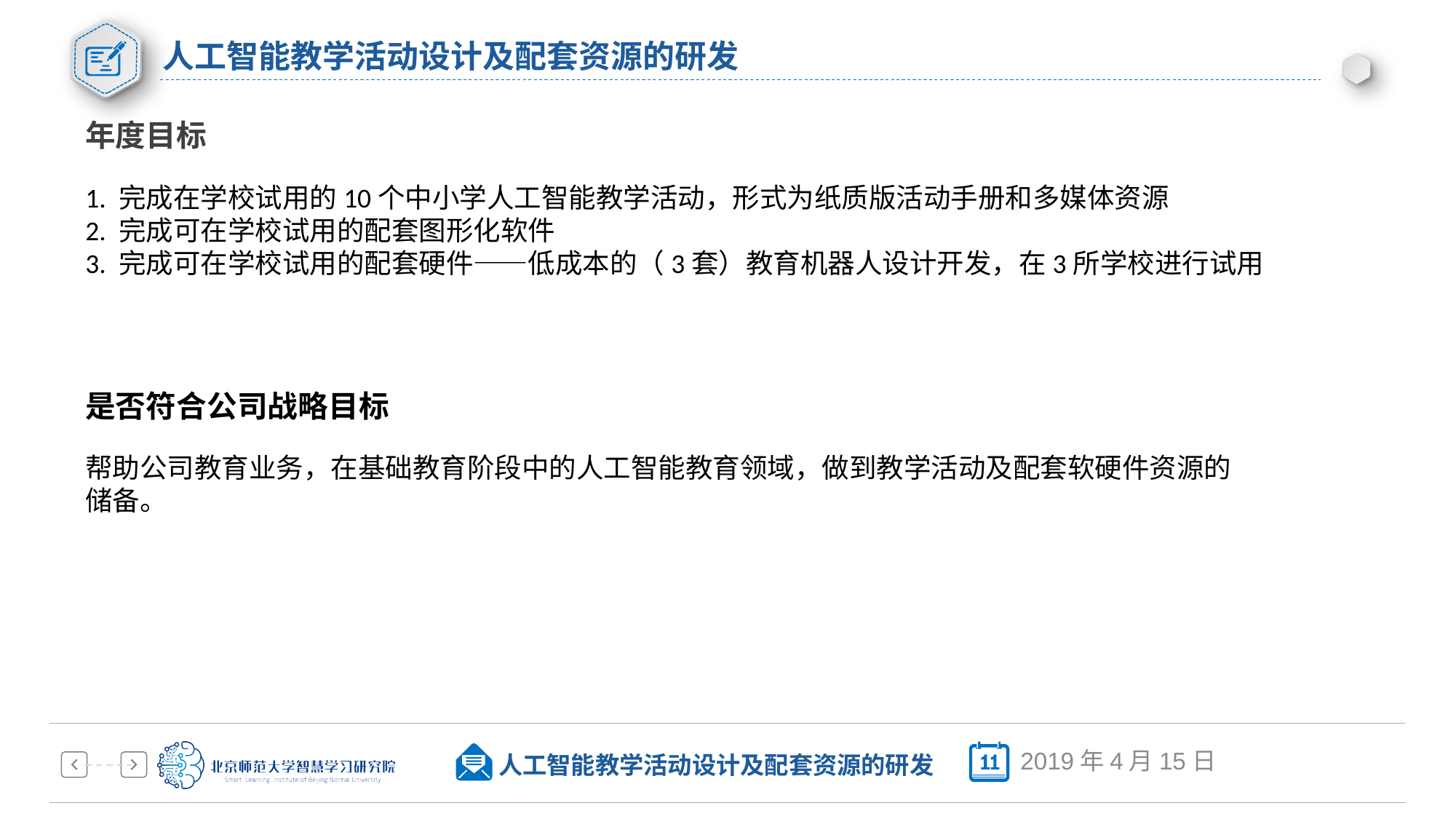

# 人工智能教学活动设计及配套资源的研发
年度目标
1. 完成在学校试用的10个中小学人工智能教学活动，形式为纸质版活动手册和多媒体资源
2. 完成可在学校试用的配套图形化软件
3. 完成可在学校试用的配套硬件——低成本的（3套）教育机器人设计开发，在3所学校进行试用
是否符合公司战略目标
帮助公司教育业务，在基础教育阶段中的人工智能教育领域，做到教学活动及配套软硬件资源的储备。
2019年4月15日
人工智能教学活动设计及配套资源的研发